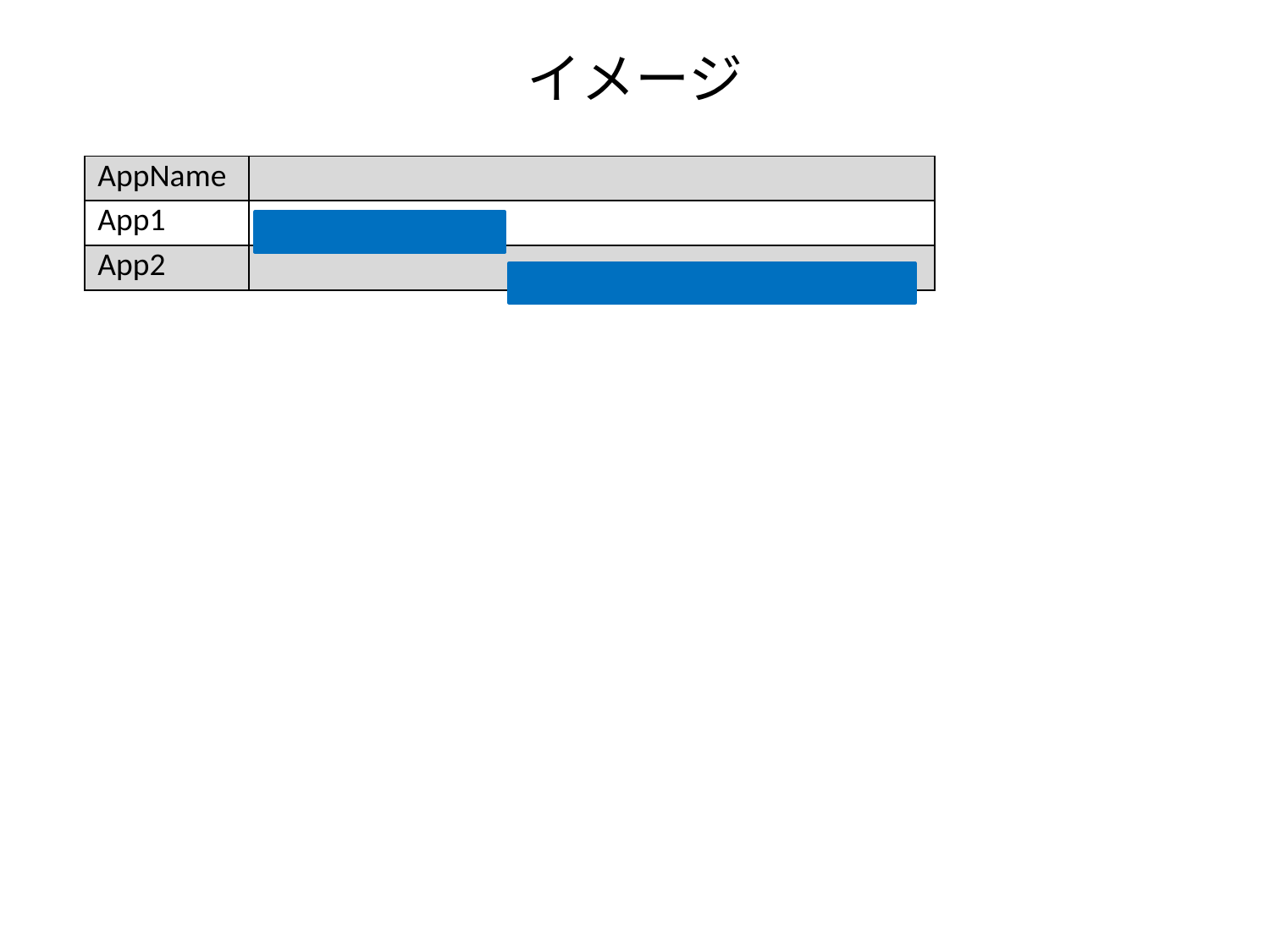

# イメージ
| AppName |  |
| --- | --- |
| App1 |  |
| App2 |  |